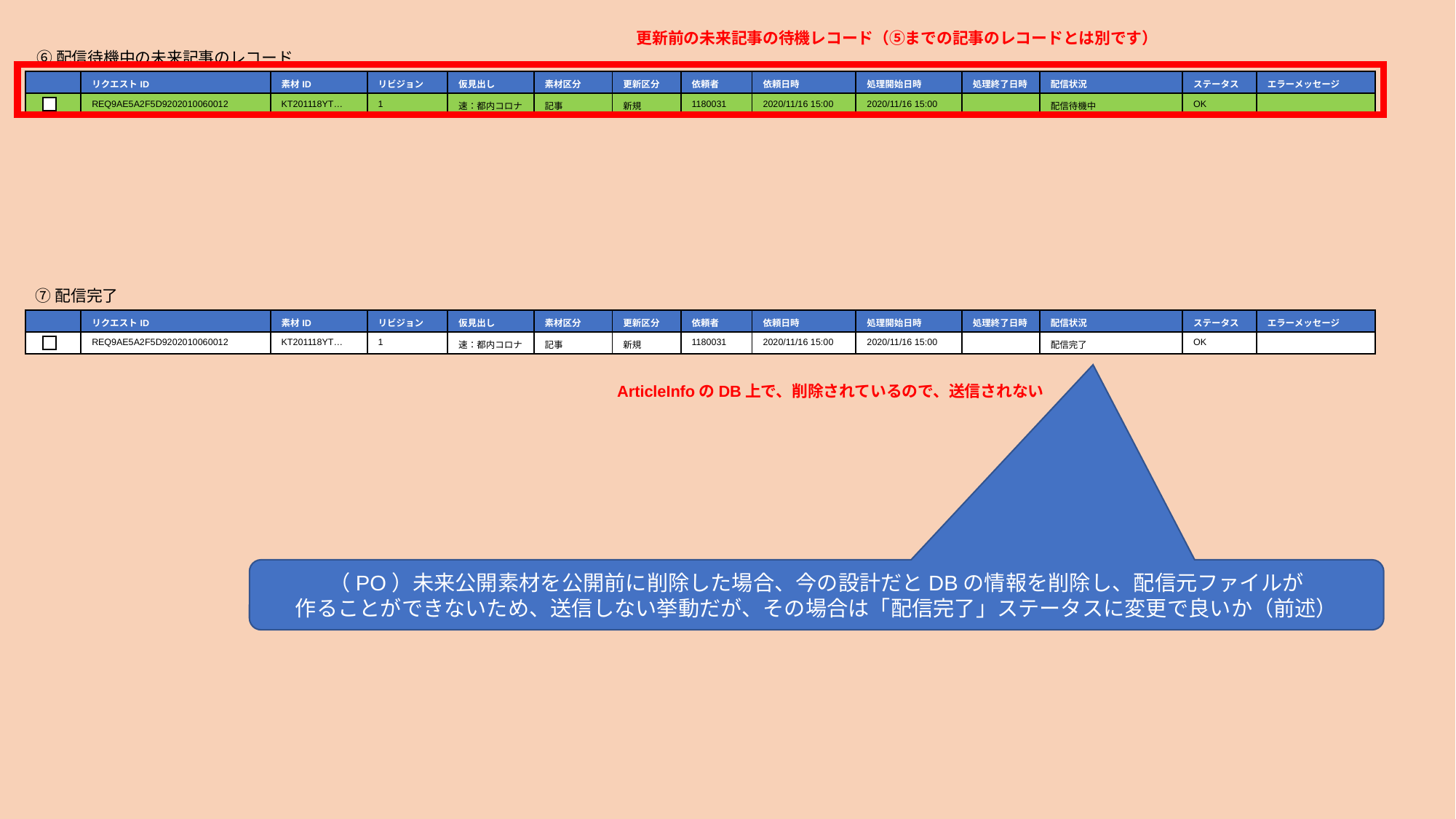

更新前の未来記事の待機レコード（⑤までの記事のレコードとは別です）
⑥配信待機中の未来記事のレコード

|  | リクエストID | 素材ID | リビジョン | 仮見出し | 素材区分 | 更新区分 | 依頼者 | 依頼日時 | 処理開始日時 | 処理終了日時 | 配信状況 | ステータス | エラーメッセージ |
| --- | --- | --- | --- | --- | --- | --- | --- | --- | --- | --- | --- | --- | --- |
|  | REQ9AE5A2F5D9202010060012 | KT201118YT… | 1 | 速：都内コロナ | 記事 | 新規 | 1180031 | 2020/11/16 15:00 | 2020/11/16 15:00 |  | 配信待機中 | OK |  |

⑦配信完了
|  | リクエストID | 素材ID | リビジョン | 仮見出し | 素材区分 | 更新区分 | 依頼者 | 依頼日時 | 処理開始日時 | 処理終了日時 | 配信状況 | ステータス | エラーメッセージ |
| --- | --- | --- | --- | --- | --- | --- | --- | --- | --- | --- | --- | --- | --- |
|  | REQ9AE5A2F5D9202010060012 | KT201118YT… | 1 | 速：都内コロナ | 記事 | 新規 | 1180031 | 2020/11/16 15:00 | 2020/11/16 15:00 |  | 配信完了 | OK |  |

ArticleInfoのDB上で、削除されているので、送信されない
（PO）未来公開素材を公開前に削除した場合、今の設計だとDBの情報を削除し、配信元ファイルが
作ることができないため、送信しない挙動だが、その場合は「配信完了」ステータスに変更で良いか（前述）